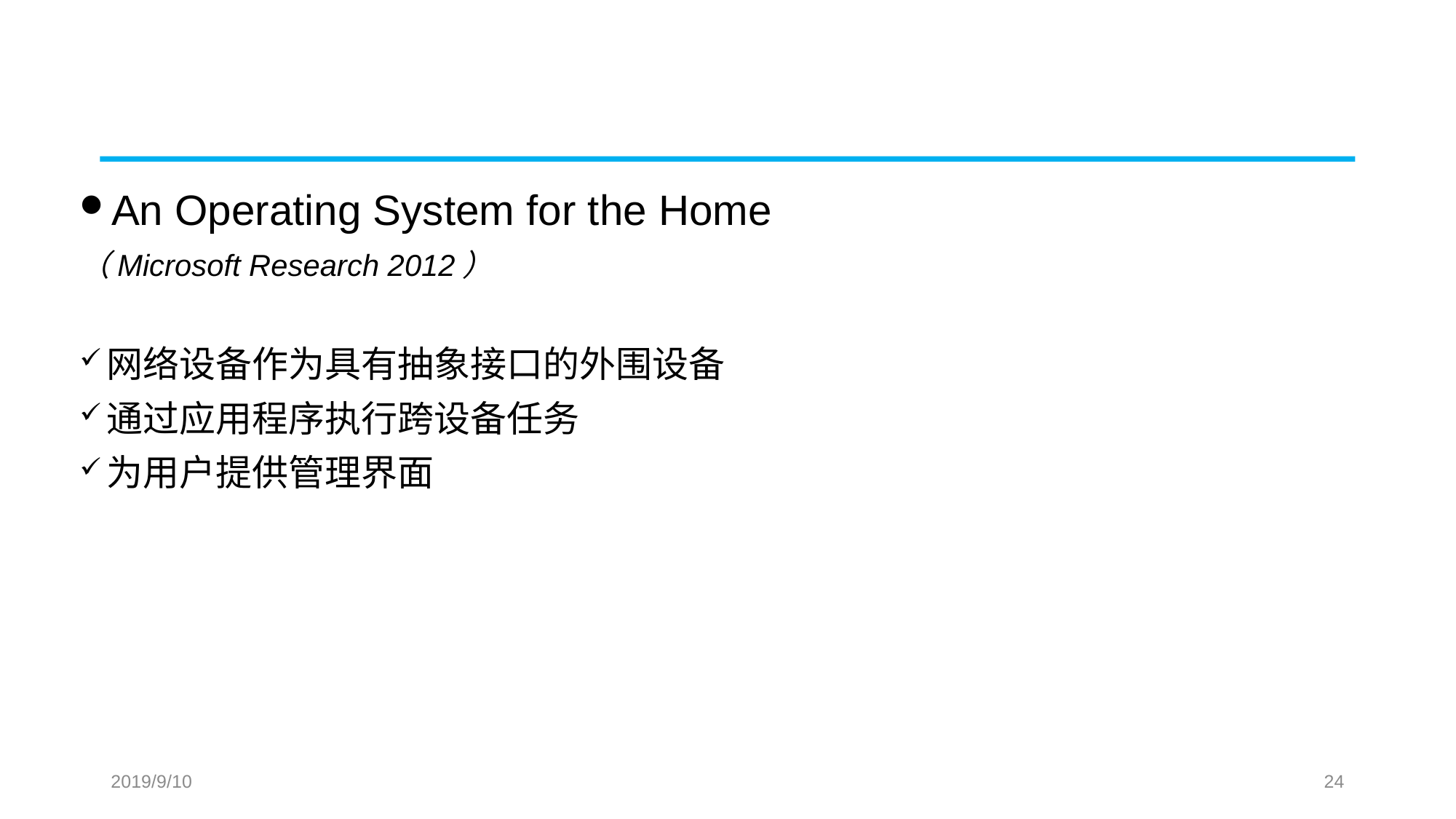

#
An Operating System for the Home
（Microsoft Research 2012）

网络设备作为具有抽象接口的外围设备
通过应用程序执行跨设备任务
为用户提供管理界面
2019/9/10
24